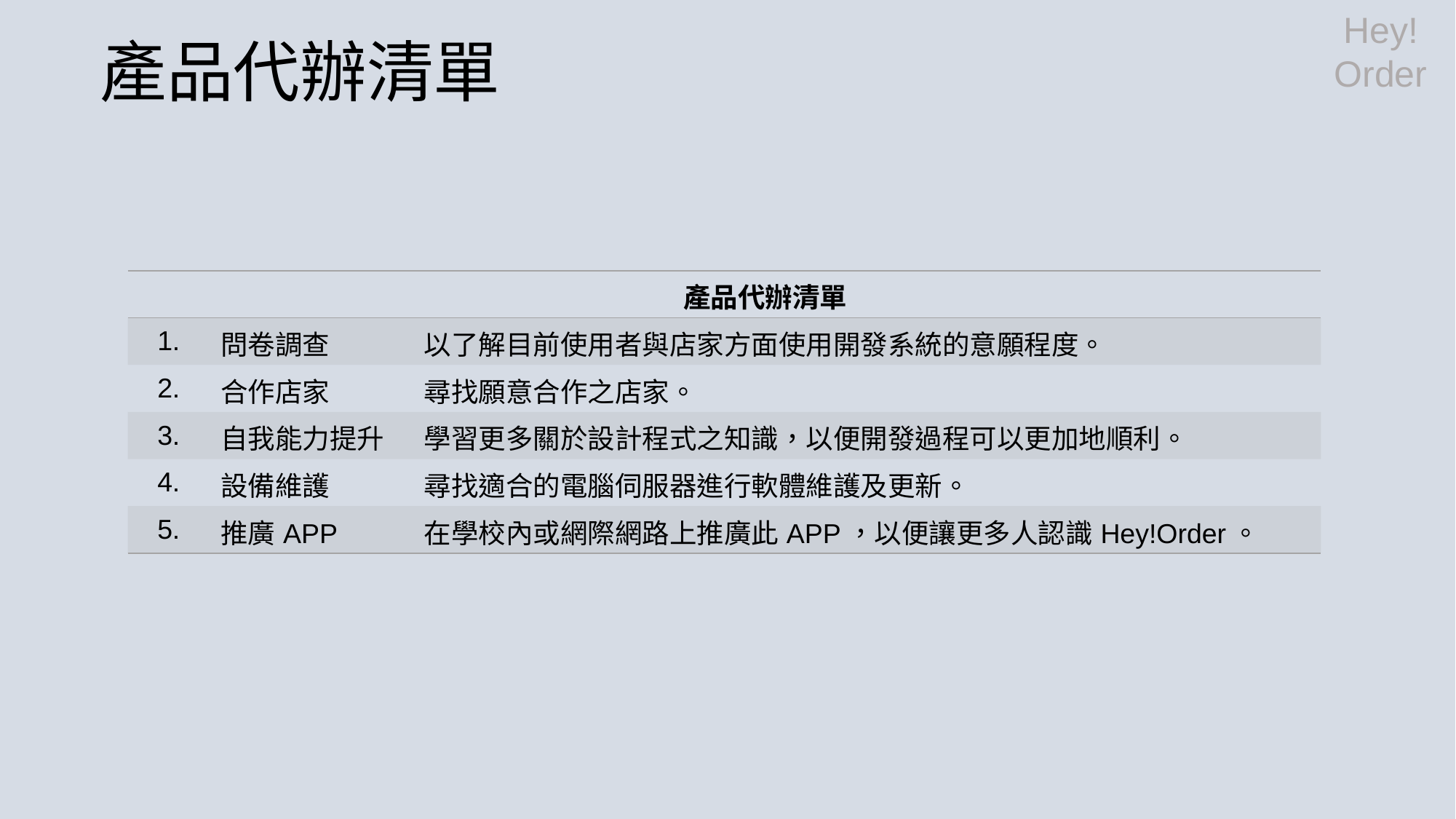

產品代辦清單
Hey!
Order

|  | 產品代辦清單 |  |
| --- | --- | --- |
| 1. | 問卷調查 | 以了解目前使用者與店家方面使用開發系統的意願程度。 |
| 2. | 合作店家 | 尋找願意合作之店家。 |
| 3. | 自我能力提升 | 學習更多關於設計程式之知識，以便開發過程可以更加地順利。 |
| 4. | 設備維護 | 尋找適合的電腦伺服器進行軟體維護及更新。 |
| 5. | 推廣APP | 在學校內或網際網路上推廣此APP，以便讓更多人認識Hey!Order。 |